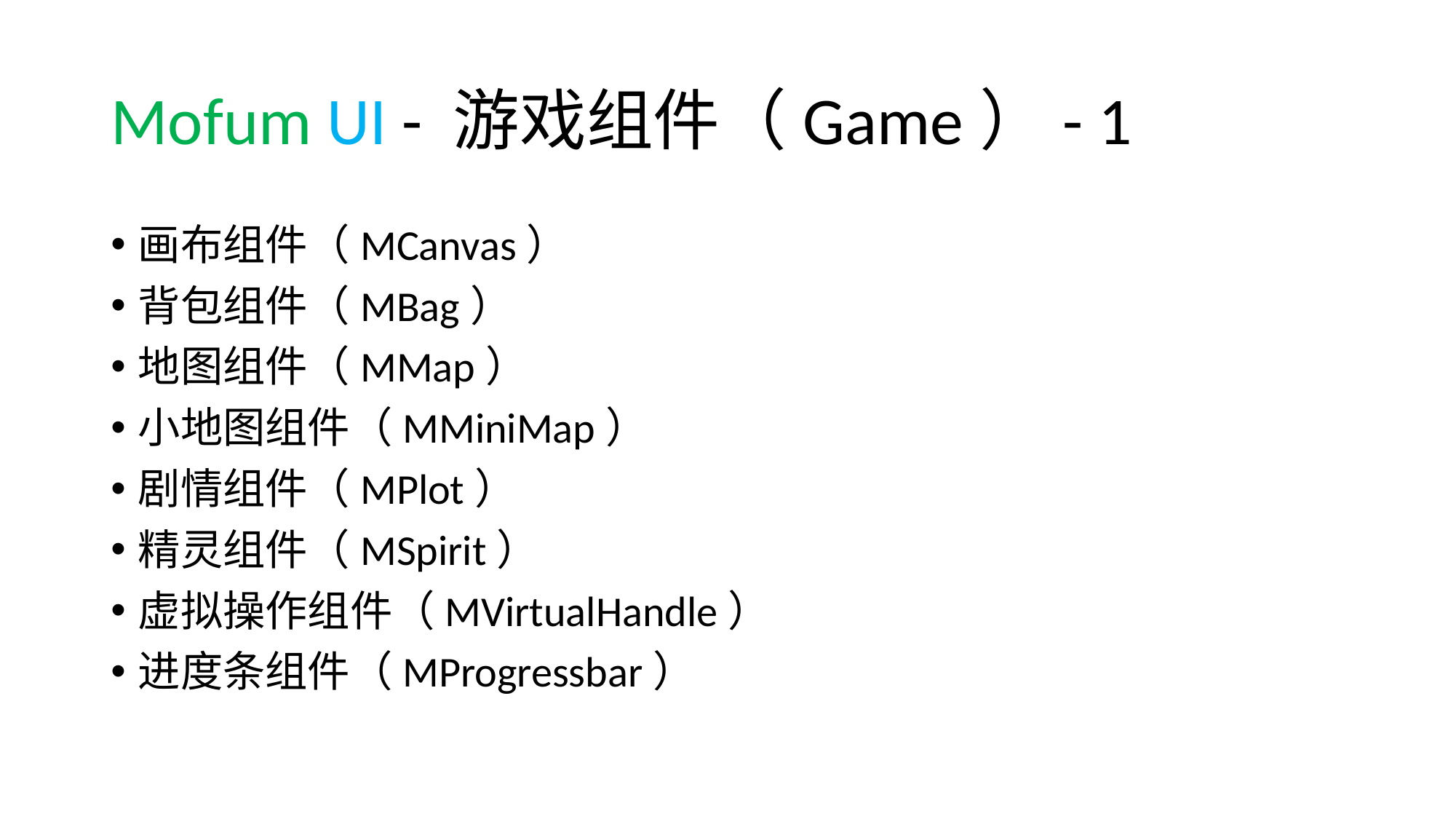

# Mofum UI - 游戏组件（Game）- 1
画布组件（MCanvas）
背包组件（MBag）
地图组件（MMap）
小地图组件（MMiniMap）
剧情组件（MPlot）
精灵组件（MSpirit）
虚拟操作组件（MVirtualHandle）
进度条组件（MProgressbar）